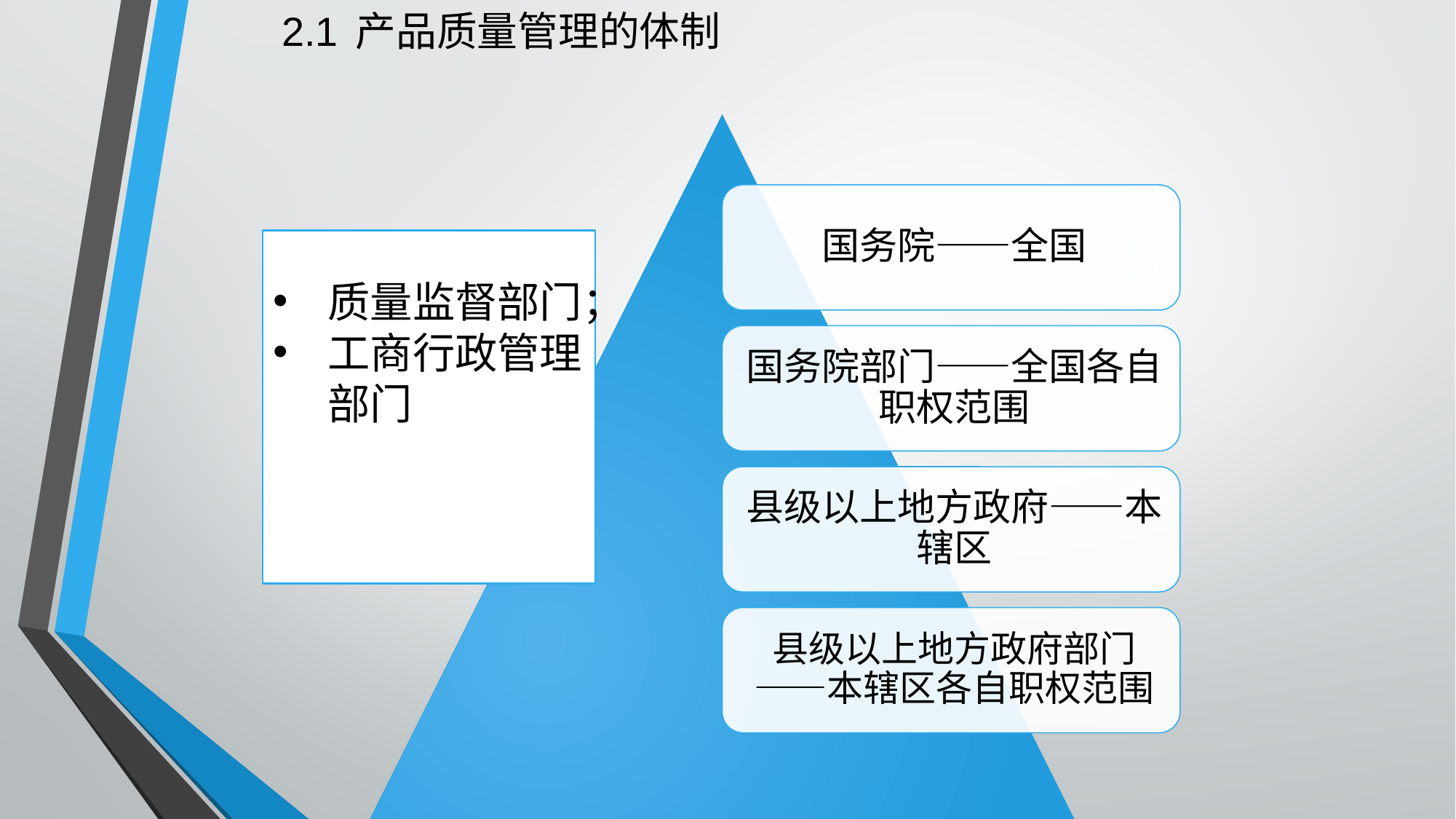

# 2.1 产品质量管理的体制
国务院——全国
国务院部门——全国各自职权范围
县级以上地方政府——本辖区
县级以上地方政府部门——本辖区各自职权范围

质量监督部门；
工商行政管理部门